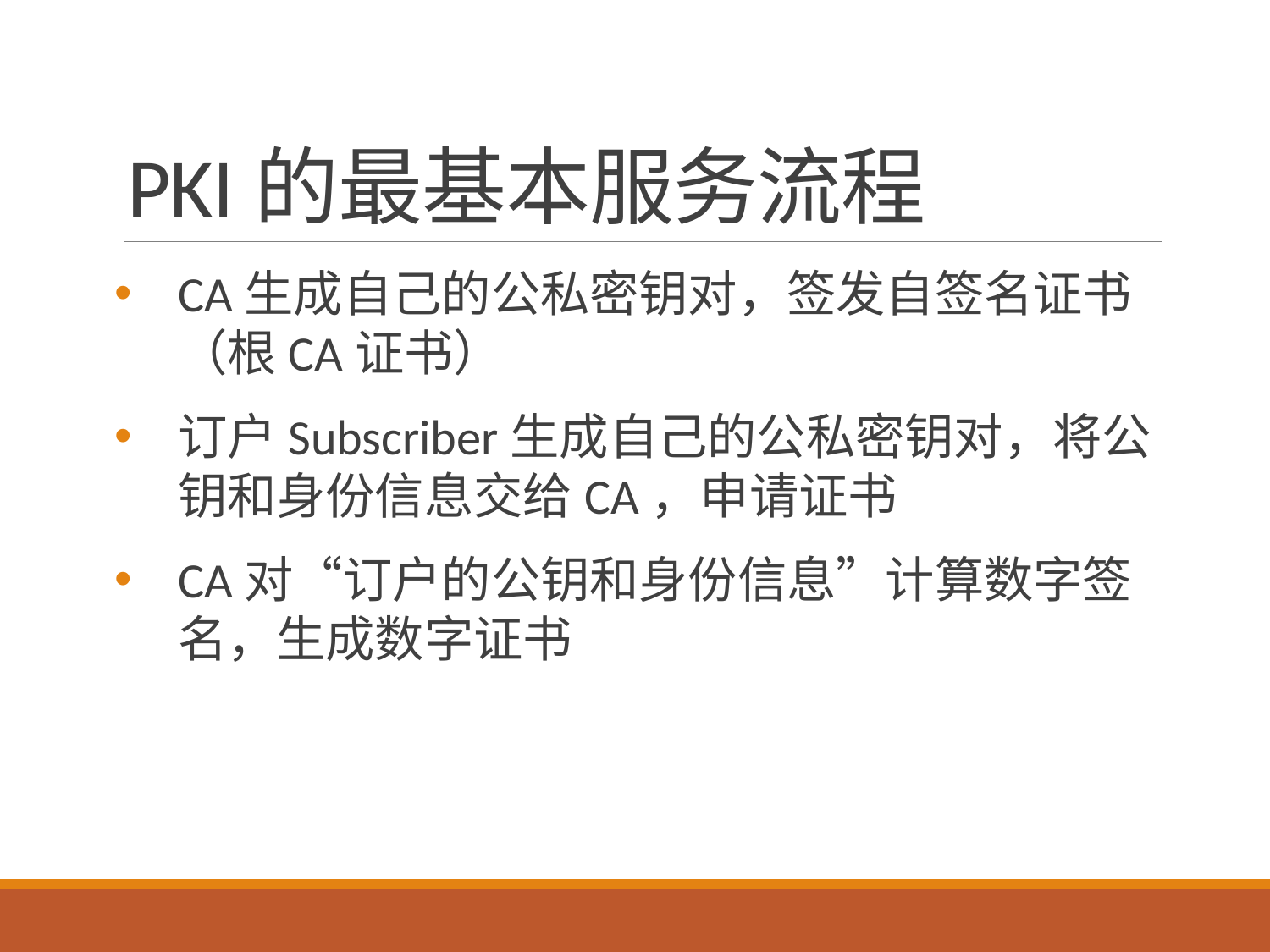

# PKI的最基本服务流程
CA生成自己的公私密钥对，签发自签名证书（根CA证书）
订户Subscriber生成自己的公私密钥对，将公钥和身份信息交给CA，申请证书
CA对“订户的公钥和身份信息”计算数字签名，生成数字证书
70